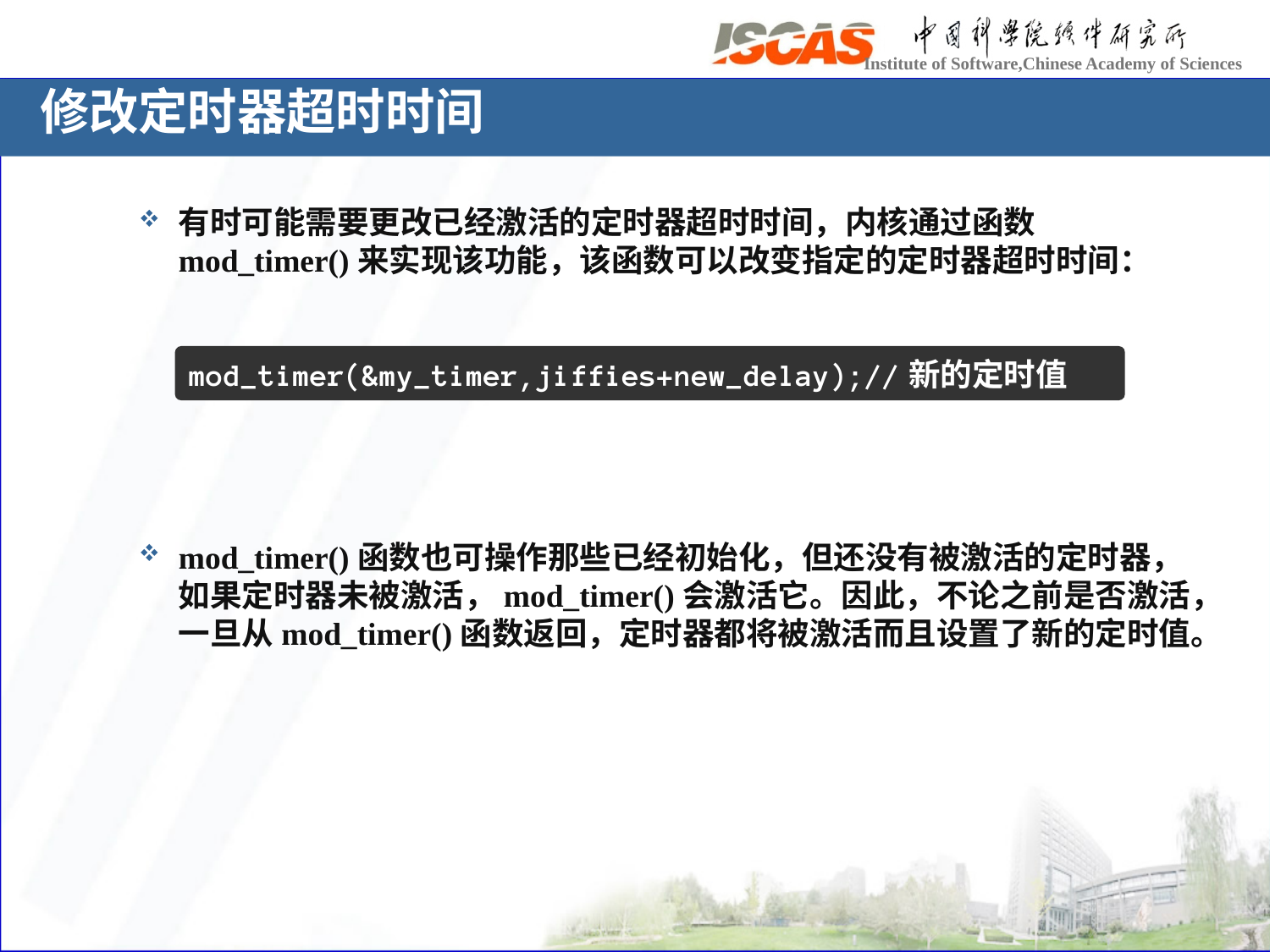

# 修改定时器超时时间
有时可能需要更改已经激活的定时器超时时间，内核通过函数mod_timer()来实现该功能，该函数可以改变指定的定时器超时时间：

mod_timer()函数也可操作那些已经初始化，但还没有被激活的定时器，如果定时器未被激活，mod_timer()会激活它。因此，不论之前是否激活，一旦从mod_timer()函数返回，定时器都将被激活而且设置了新的定时值。
mod_timer(&my_timer,jiffies+new_delay);//新的定时值